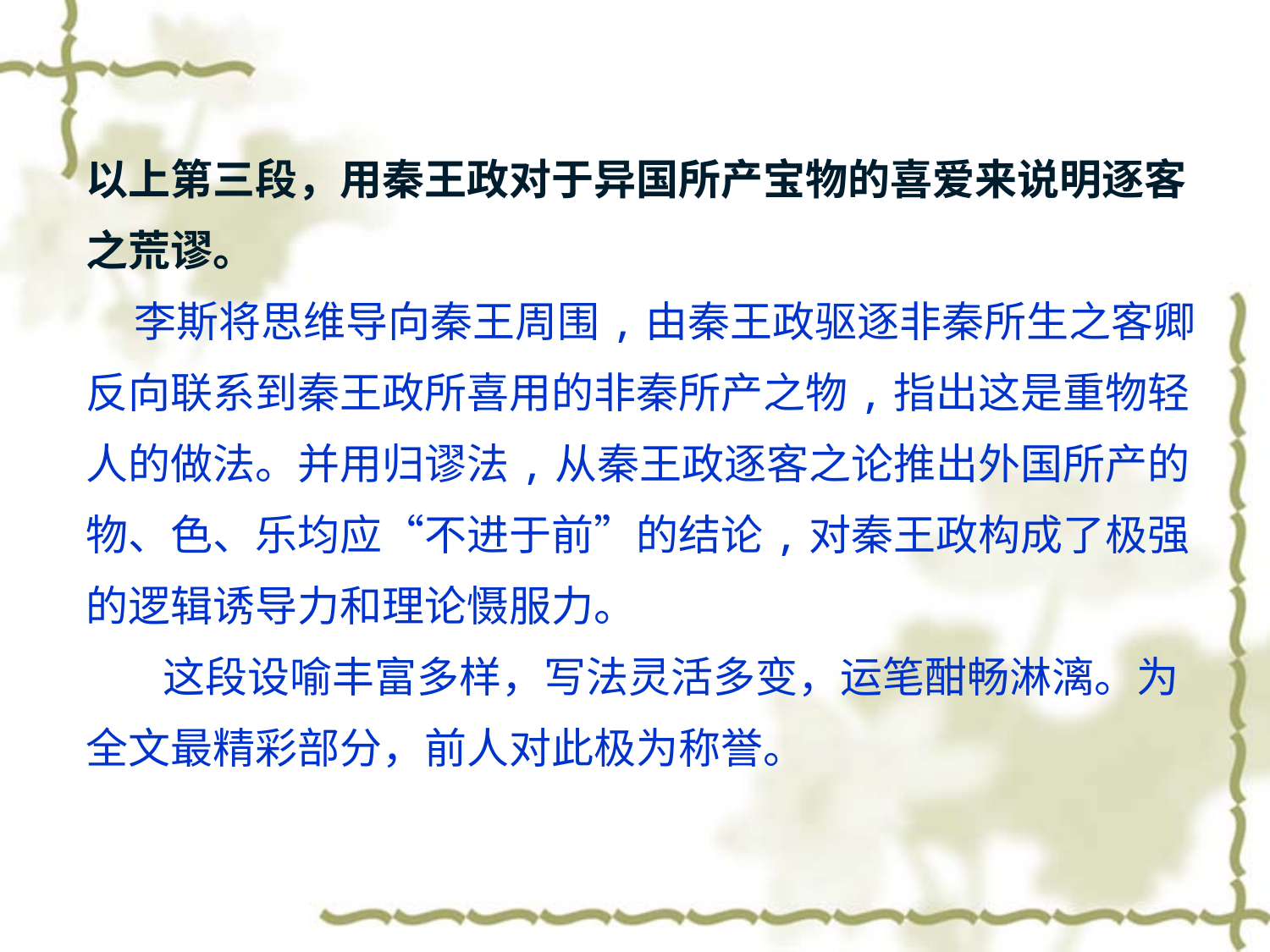

以上第三段，用秦王政对于异国所产宝物的喜爱来说明逐客之荒谬。
    李斯将思维导向秦王周围,由秦王政驱逐非秦所生之客卿反向联系到秦王政所喜用的非秦所产之物,指出这是重物轻人的做法。并用归谬法,从秦王政逐客之论推出外国所产的物、色、乐均应“不进于前”的结论,对秦王政构成了极强的逻辑诱导力和理论慑服力。
       这段设喻丰富多样，写法灵活多变，运笔酣畅淋漓。为全文最精彩部分，前人对此极为称誉。